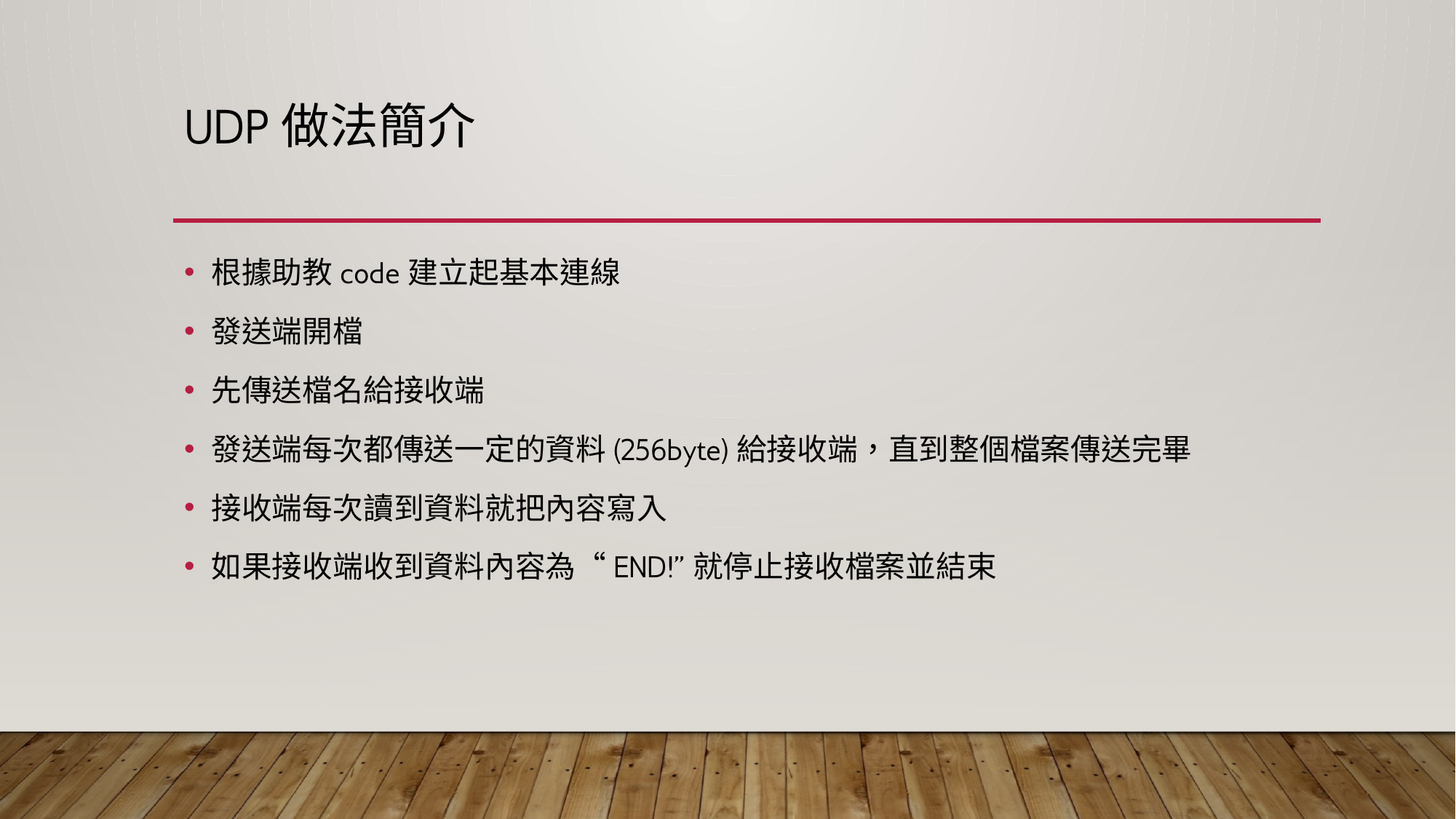

# UDP做法簡介
根據助教code建立起基本連線
發送端開檔
先傳送檔名給接收端
發送端每次都傳送一定的資料(256byte)給接收端，直到整個檔案傳送完畢
接收端每次讀到資料就把內容寫入
如果接收端收到資料內容為“END!”就停止接收檔案並結束